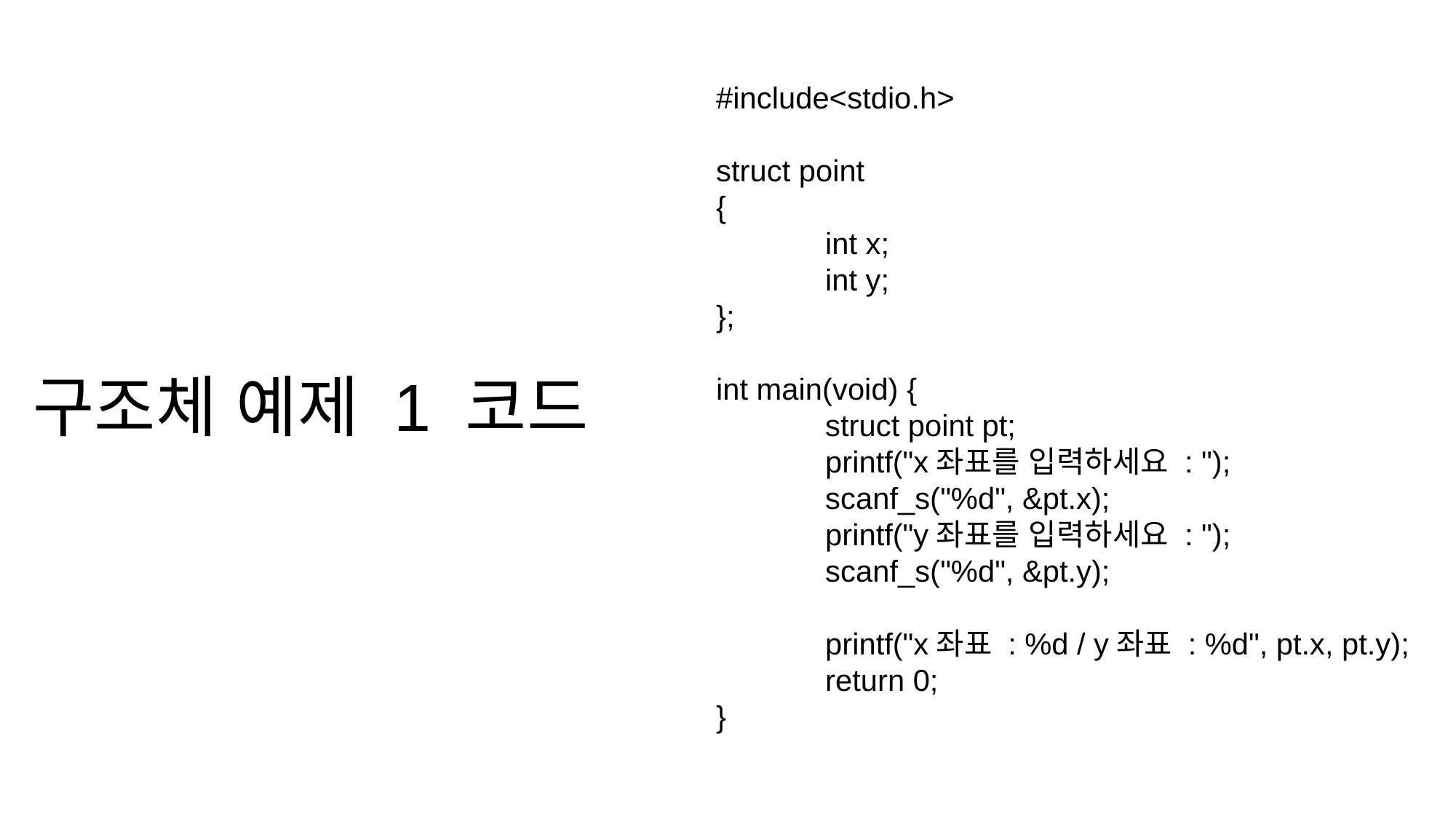

#include<stdio.h>

struct point
{
	int x;
	int y;
};

int main(void) {
	struct point pt;
	printf("x좌표를 입력하세요 : ");
	scanf_s("%d", &pt.x);
	printf("y좌표를 입력하세요 : ");
scanf_s("%d", &pt.y);

	printf("x좌표 : %d / y좌표 : %d", pt.x, pt.y);
	return 0;
}
# 구조체 예제 1 코드